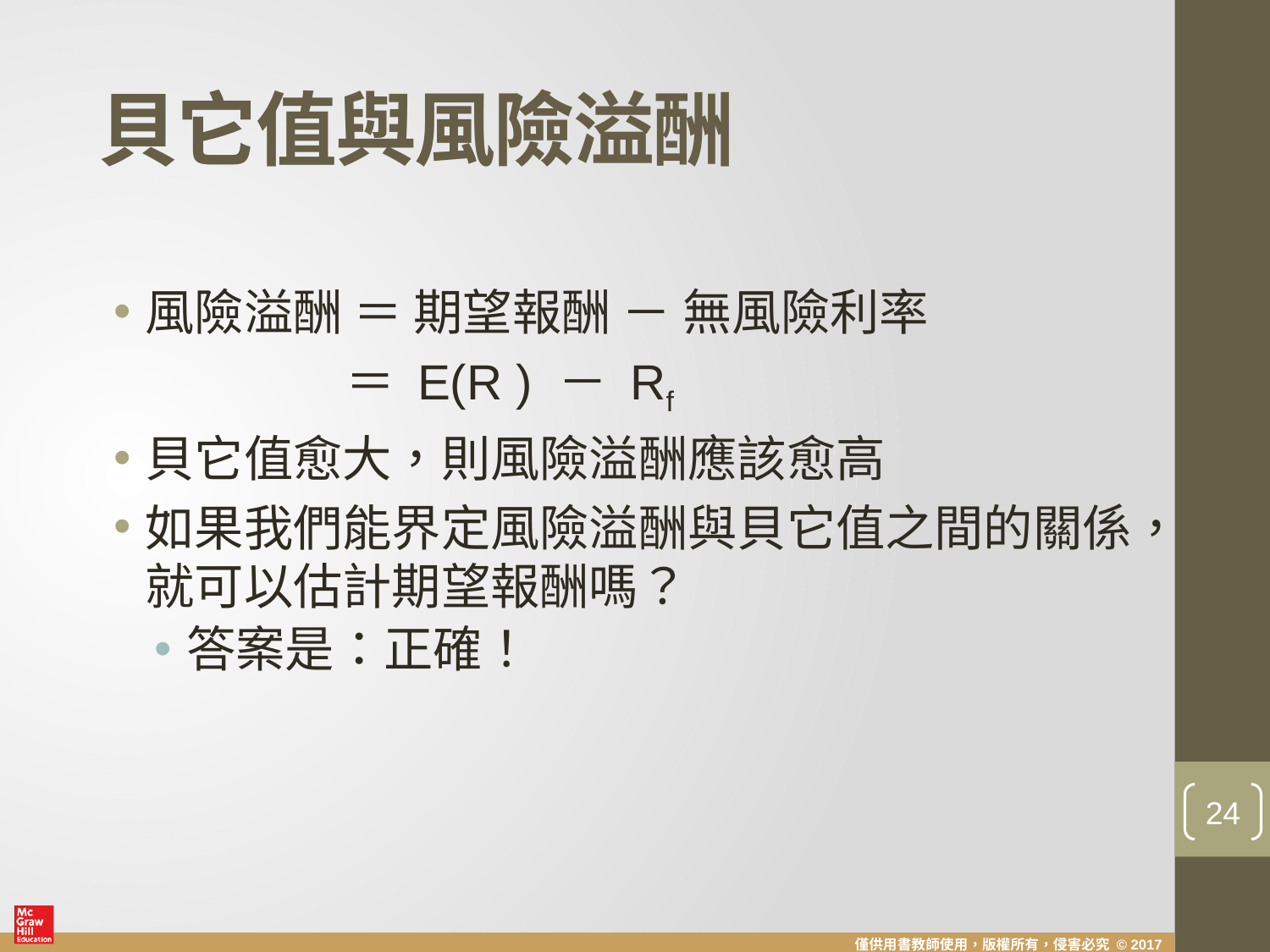

# 貝它值與風險溢酬
風險溢酬 ＝ 期望報酬 － 無風險利率
                    ＝ E(R ) － Rf
貝它值愈大，則風險溢酬應該愈高
如果我們能界定風險溢酬與貝它值之間的關係，就可以估計期望報酬嗎？
答案是：正確！
24